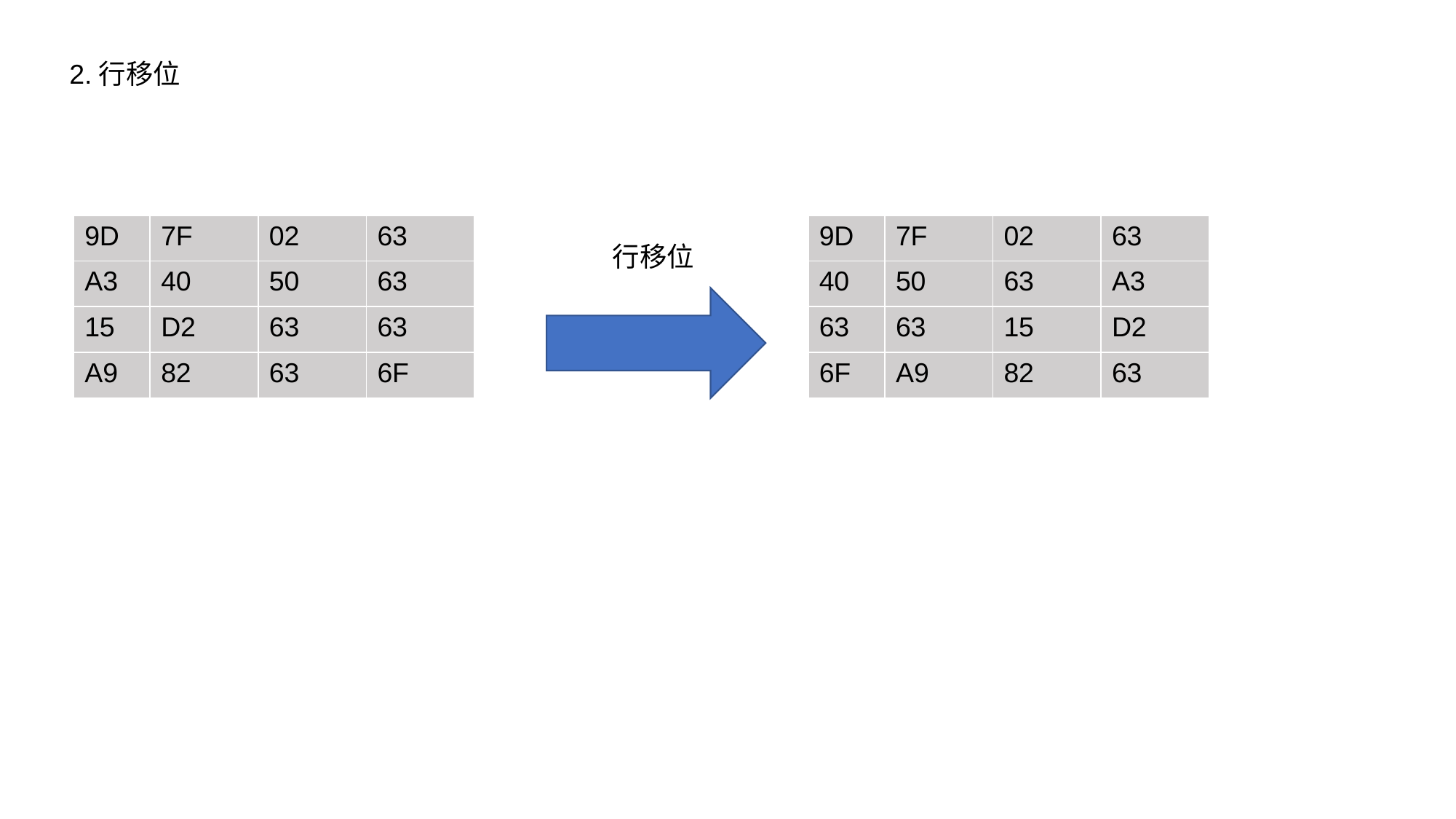

2.行移位

| 9D | 7F | 02 | 63 |
| --- | --- | --- | --- |
| A3 | 40 | 50 | 63 |
| 15 | D2 | 63 | 63 |
| A9 | 82 | 63 | 6F |
| 9D | 7F | 02 | 63 |
| --- | --- | --- | --- |
| 40 | 50 | 63 | A3 |
| 63 | 63 | 15 | D2 |
| 6F | A9 | 82 | 63 |
行移位